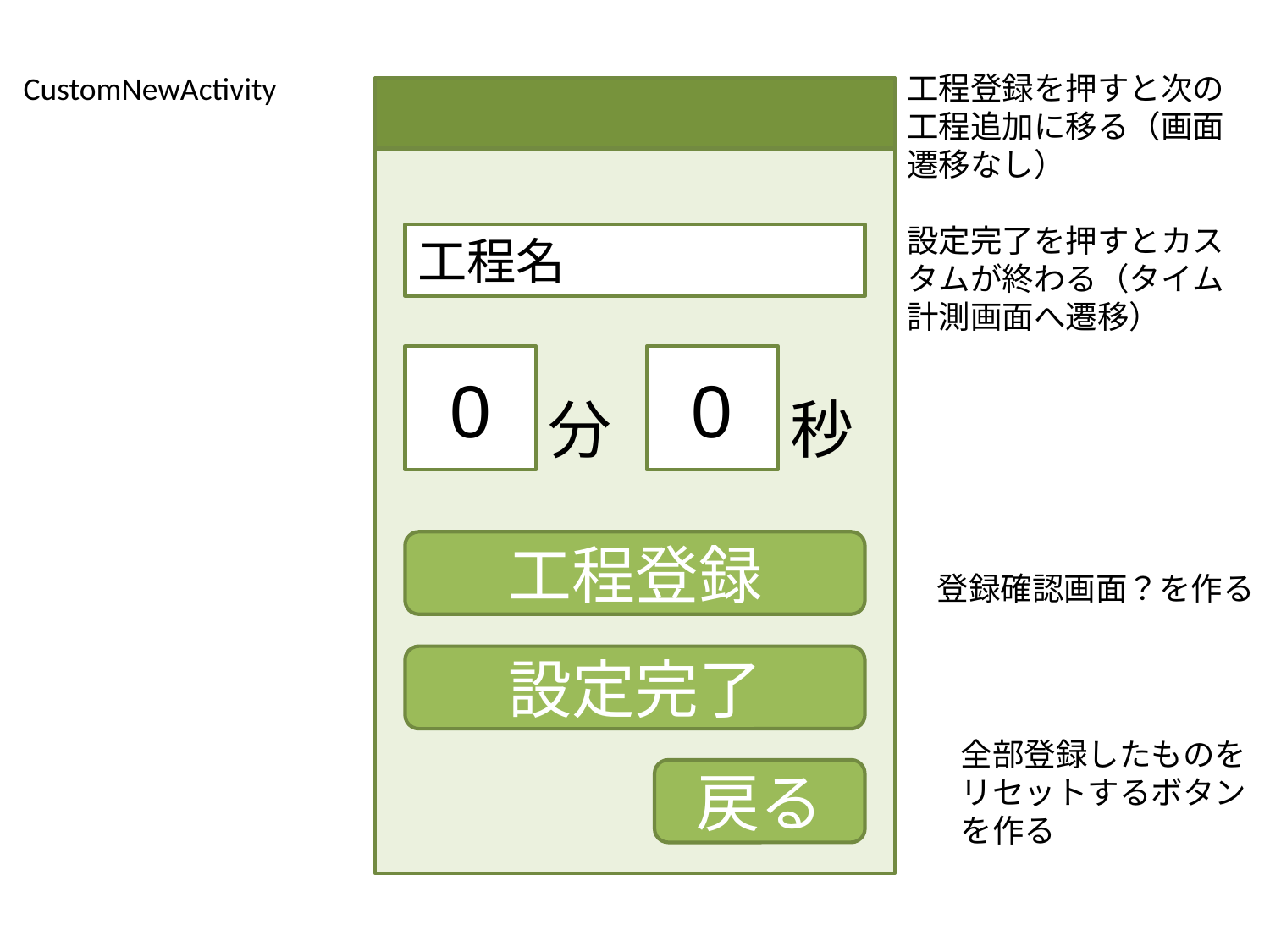

CustomNewActivity
工程登録を押すと次の工程追加に移る（画面遷移なし）

設定完了を押すとカスタムが終わる（タイム計測画面へ遷移）

工程名
0
0
分
秒
工程登録
登録確認画面？を作る

設定完了
全部登録したものをリセットするボタンを作る
戻る